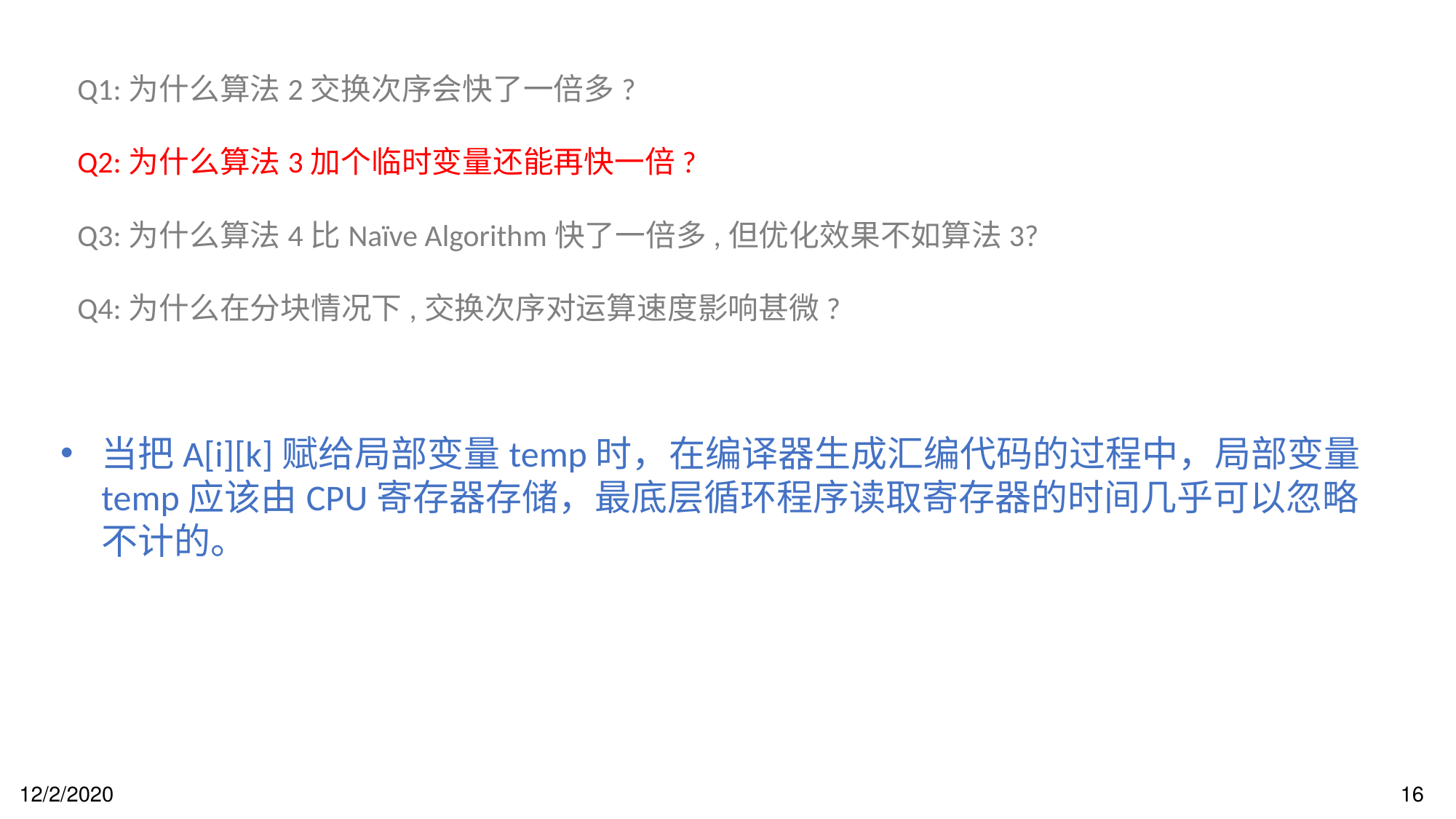

Q1:为什么算法2交换次序会快了一倍多?

Q2:为什么算法3加个临时变量还能再快一倍?

Q3:为什么算法4比Naïve Algorithm快了一倍多,但优化效果不如算法3?

Q4:为什么在分块情况下,交换次序对运算速度影响甚微?

当把A[i][k]赋给局部变量temp时，在编译器生成汇编代码的过程中，局部变量temp应该由CPU寄存器存储，最底层循环程序读取寄存器的时间几乎可以忽略不计的。
12/2/2020
16